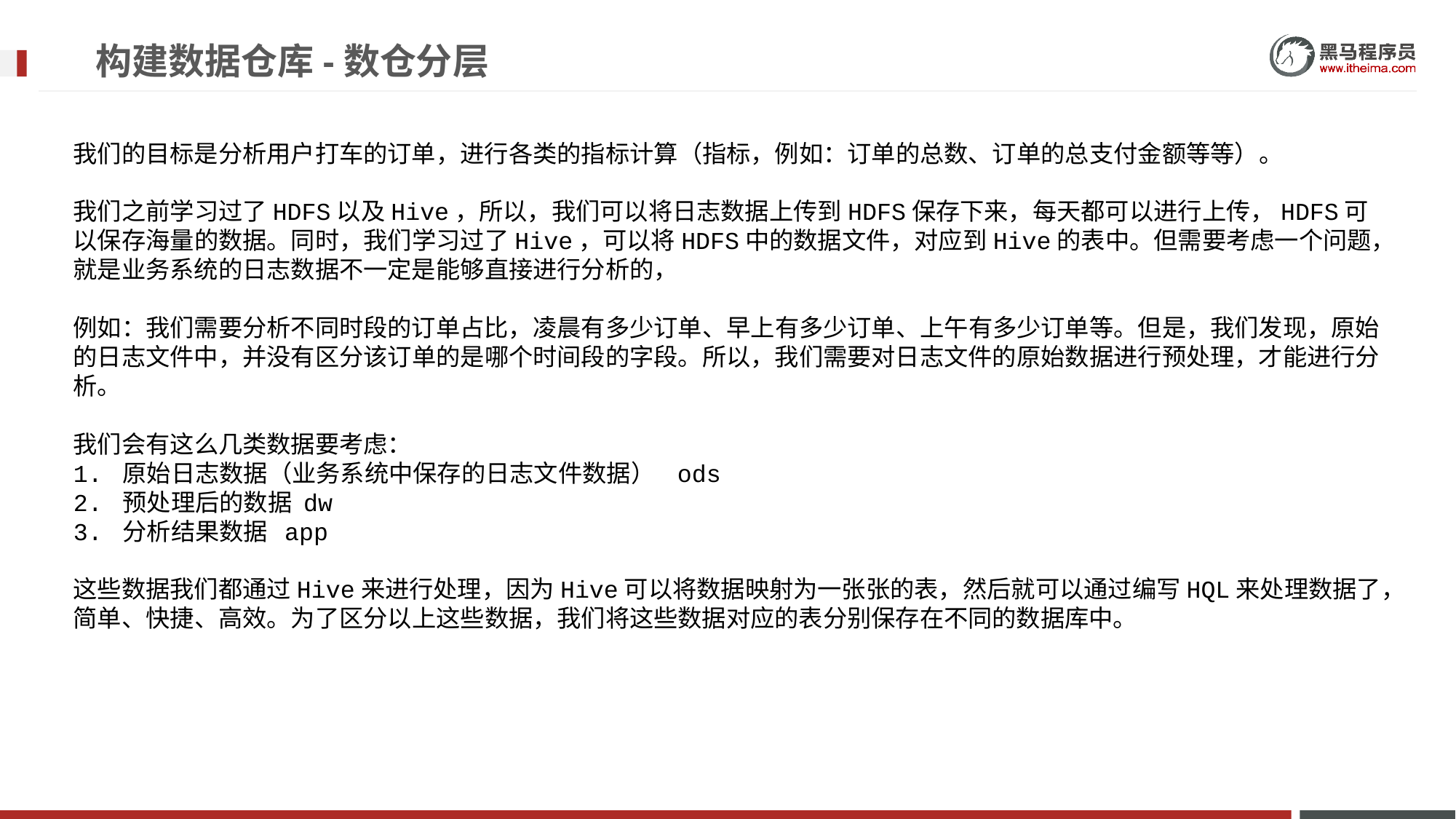

# 构建数据仓库-数仓分层
我们的目标是分析用户打车的订单，进行各类的指标计算（指标，例如：订单的总数、订单的总支付金额等等）。

我们之前学习过了HDFS以及Hive，所以，我们可以将日志数据上传到HDFS保存下来，每天都可以进行上传，HDFS可以保存海量的数据。同时，我们学习过了Hive，可以将HDFS中的数据文件，对应到Hive的表中。但需要考虑一个问题，就是业务系统的日志数据不一定是能够直接进行分析的，

例如：我们需要分析不同时段的订单占比，凌晨有多少订单、早上有多少订单、上午有多少订单等。但是，我们发现，原始的日志文件中，并没有区分该订单的是哪个时间段的字段。所以，我们需要对日志文件的原始数据进行预处理，才能进行分析。

我们会有这么几类数据要考虑：
1. 原始日志数据（业务系统中保存的日志文件数据）   ods
2. 预处理后的数据 dw
3. 分析结果数据  app

这些数据我们都通过Hive来进行处理，因为Hive可以将数据映射为一张张的表，然后就可以通过编写HQL来处理数据了，简单、快捷、高效。为了区分以上这些数据，我们将这些数据对应的表分别保存在不同的数据库中。